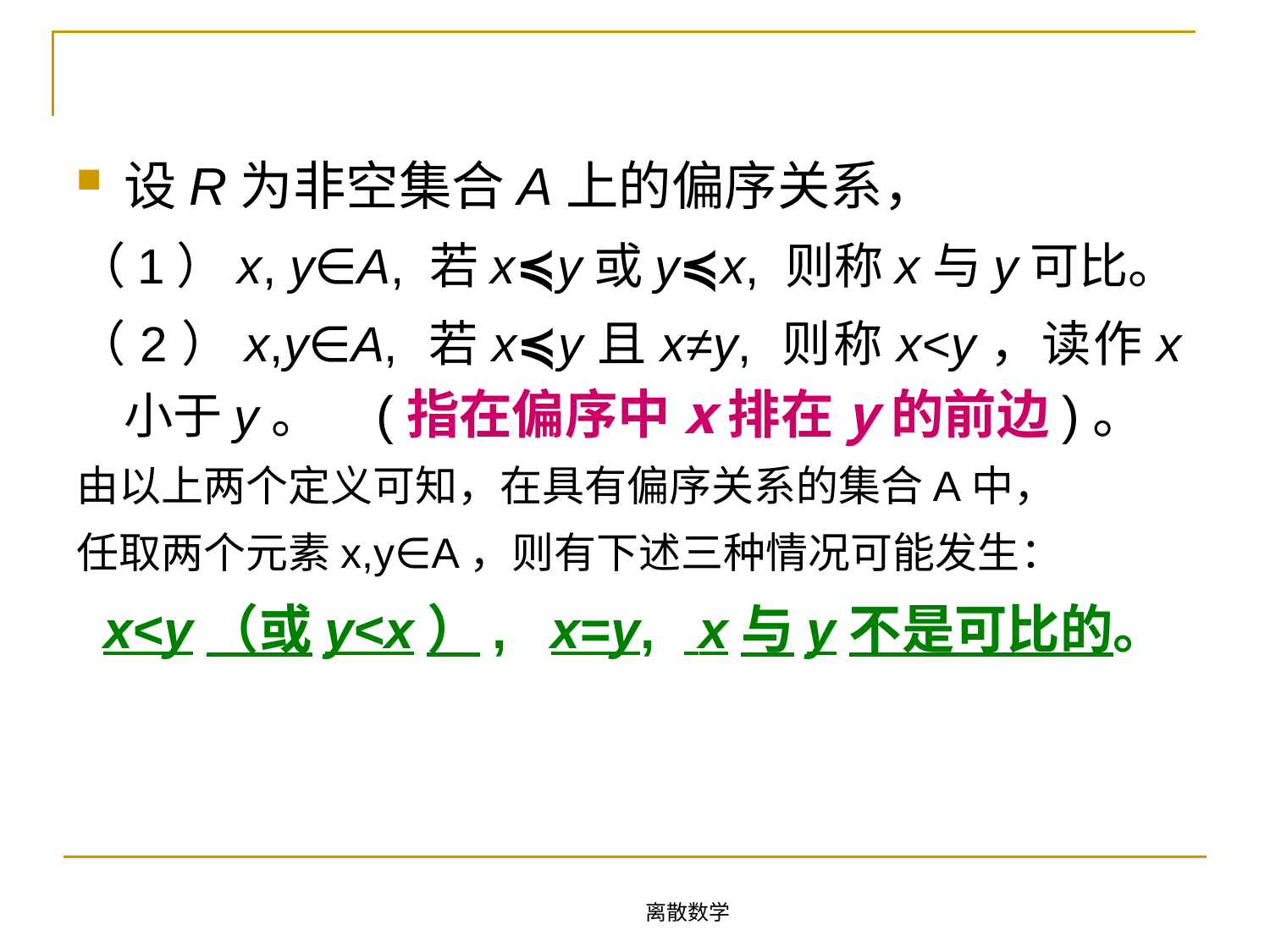

设R为非空集合A上的偏序关系，
（1）x, y∈A, 若x≼y或y≼x, 则称x与y可比。
（2）x,y∈A, 若x≼y且x≠y, 则称x<y，读作x小于y。    (指在偏序中x排在y的前边)。
由以上两个定义可知，在具有偏序关系的集合A中，
任取两个元素x,y∈A，则有下述三种情况可能发生：
x<y（或y<x）,   x=y,   x与y不是可比的。

离散数学
5